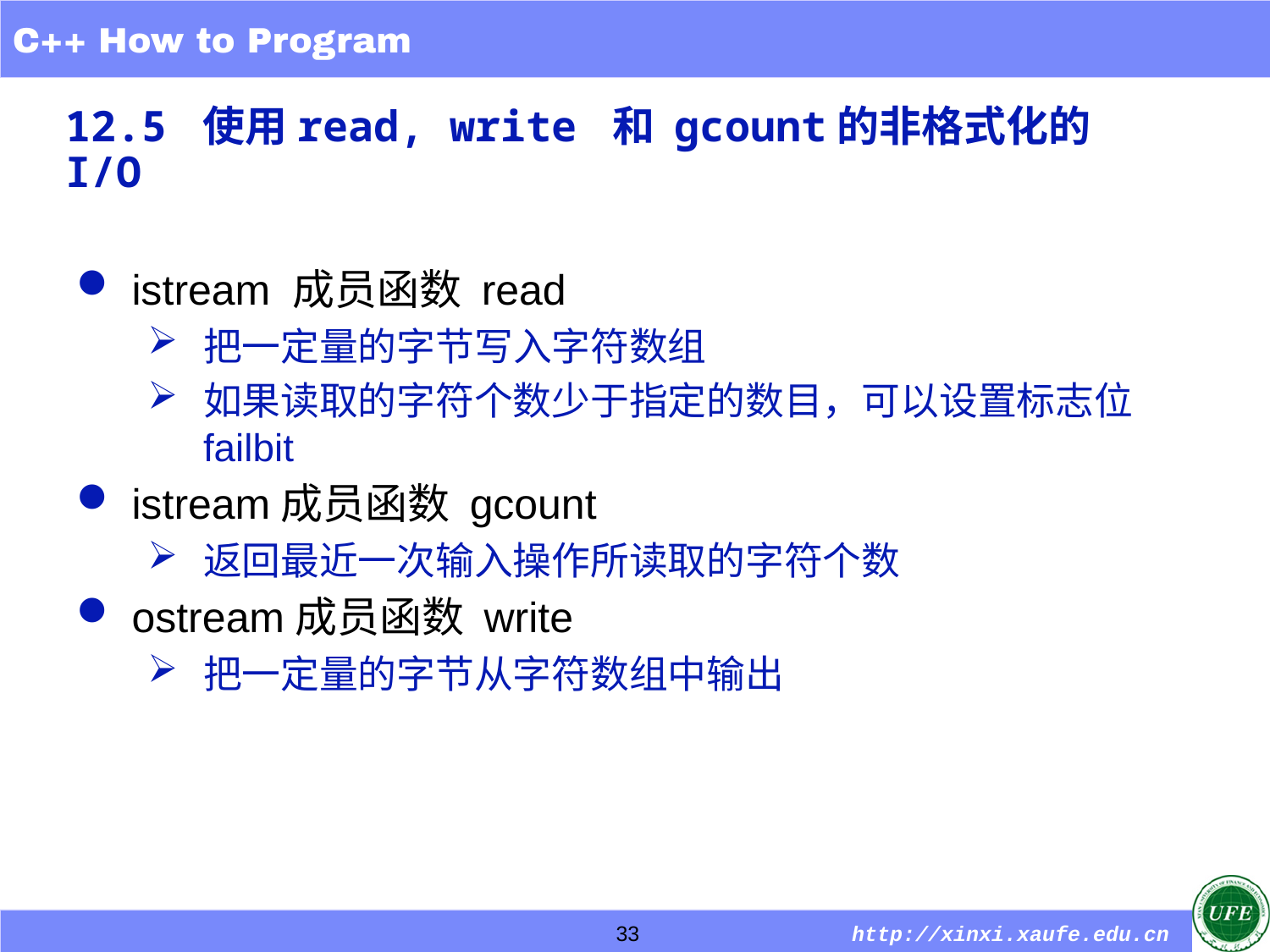

# 12.5 使用read, write 和 gcount的非格式化的 I/O
istream 成员函数 read
把一定量的字节写入字符数组
如果读取的字符个数少于指定的数目，可以设置标志位failbit
istream成员函数 gcount
返回最近一次输入操作所读取的字符个数
ostream成员函数 write
把一定量的字节从字符数组中输出
33